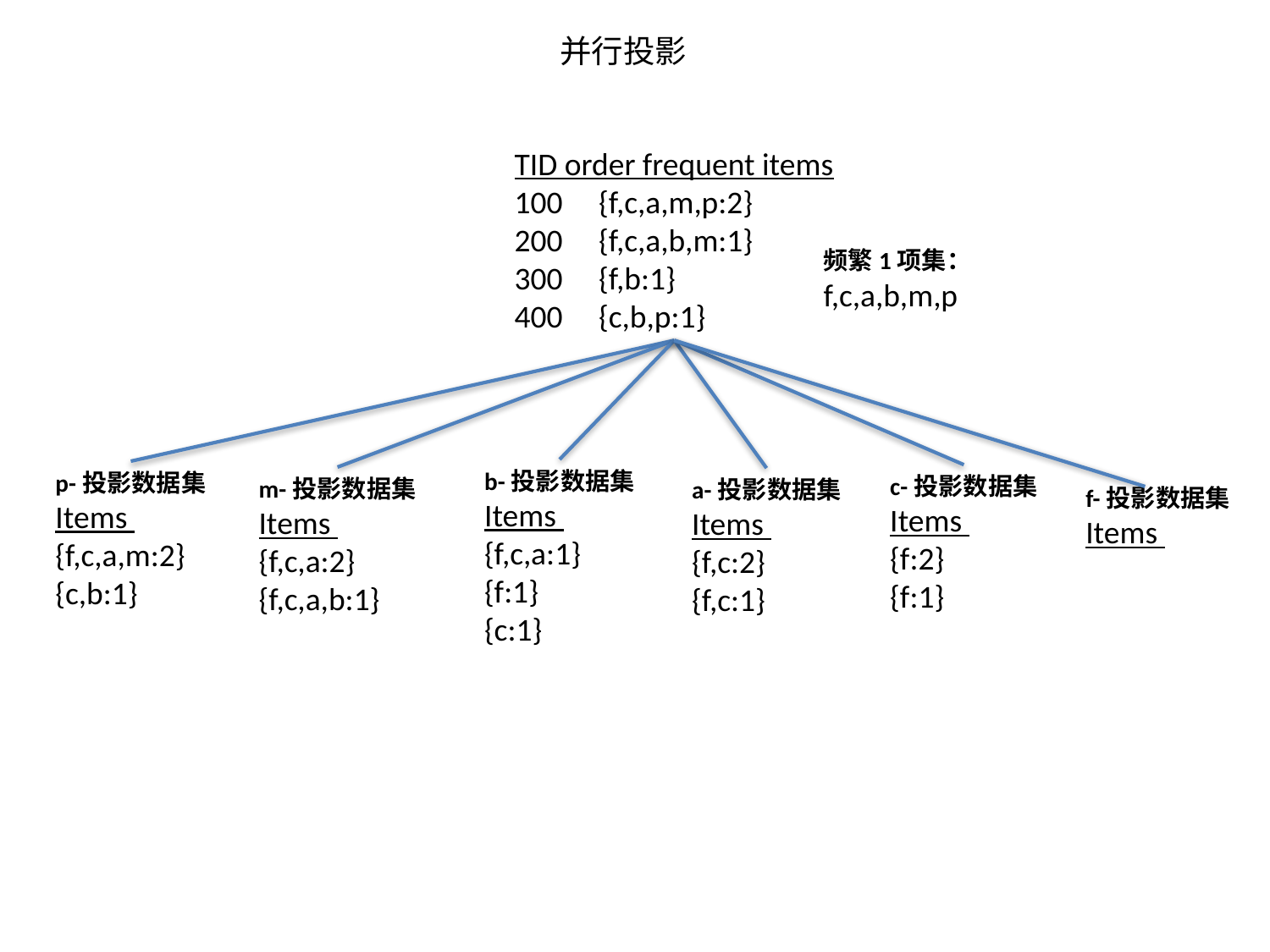

并行投影
TID order frequent items
100     {f,c,a,m,p:2}
200     {f,c,a,b,m:1}
300     {f,b:1}
400     {c,b,p:1}
频繁1项集：
f,c,a,b,m,p
b-投影数据集
Items
{f,c,a:1}
{f:1}
{c:1}
p-投影数据集
Items
{f,c,a,m:2}
{c,b:1}
c-投影数据集
Items
{f:2}
{f:1}
m-投影数据集
Items
{f,c,a:2}
{f,c,a,b:1}
a-投影数据集
Items
{f,c:2}
{f,c:1}
f-投影数据集
Items